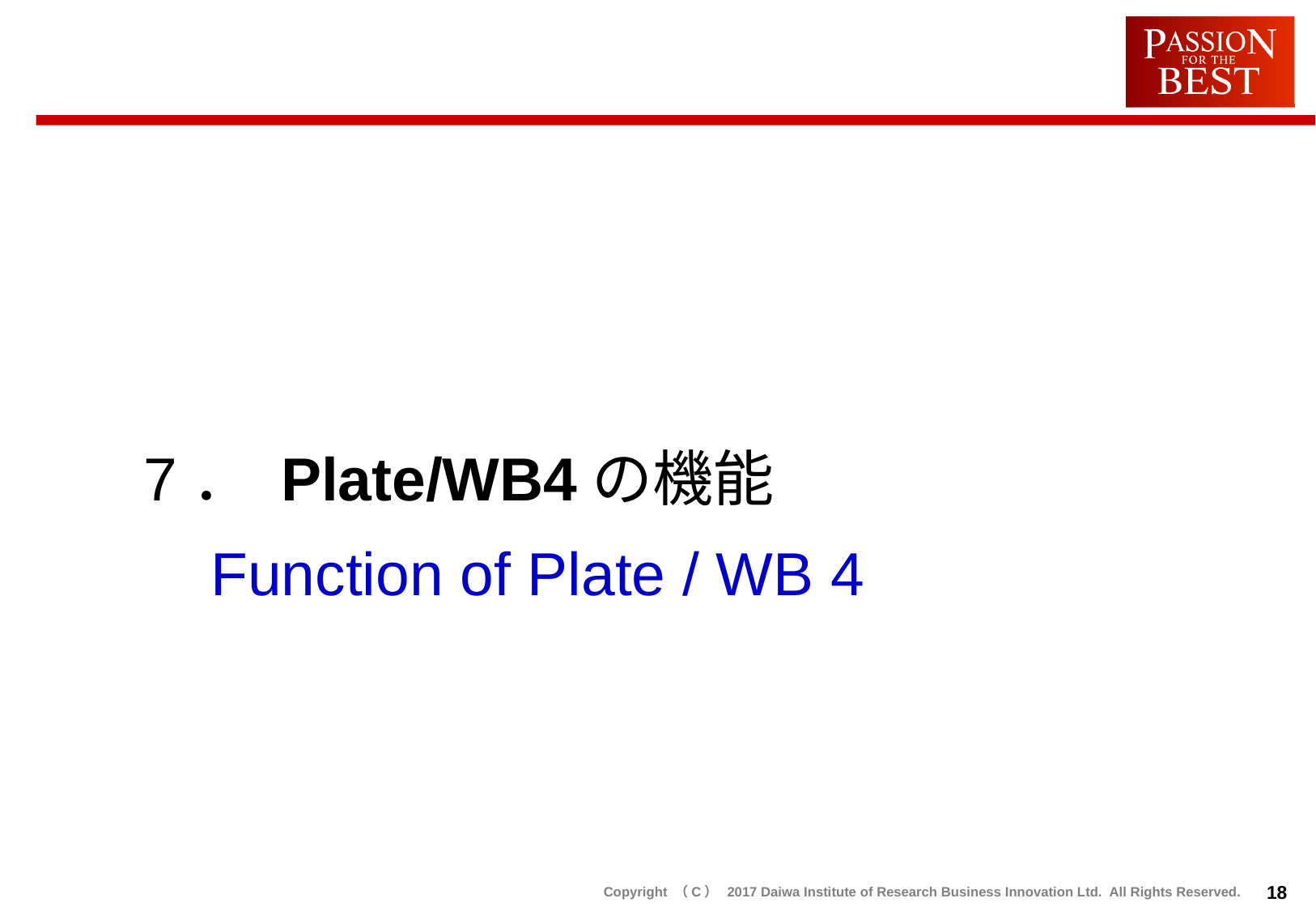

7． Plate/WB4の機能
    Function of Plate / WB 4